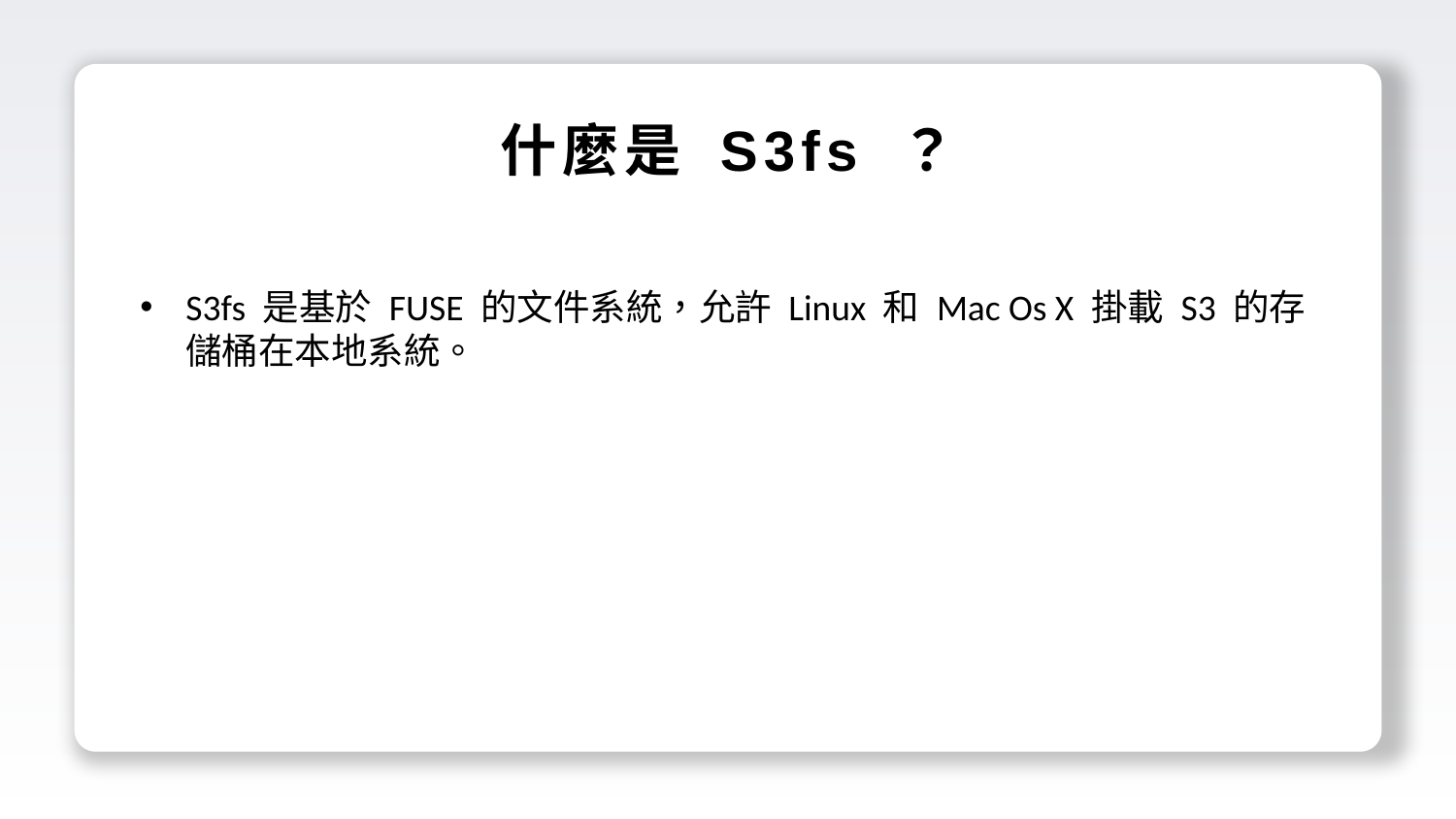

什麼是 S3fs ？

S3fs 是基於 FUSE 的文件系統，允許 Linux 和 Mac Os X 掛載 S3 的存儲桶在本地系統。